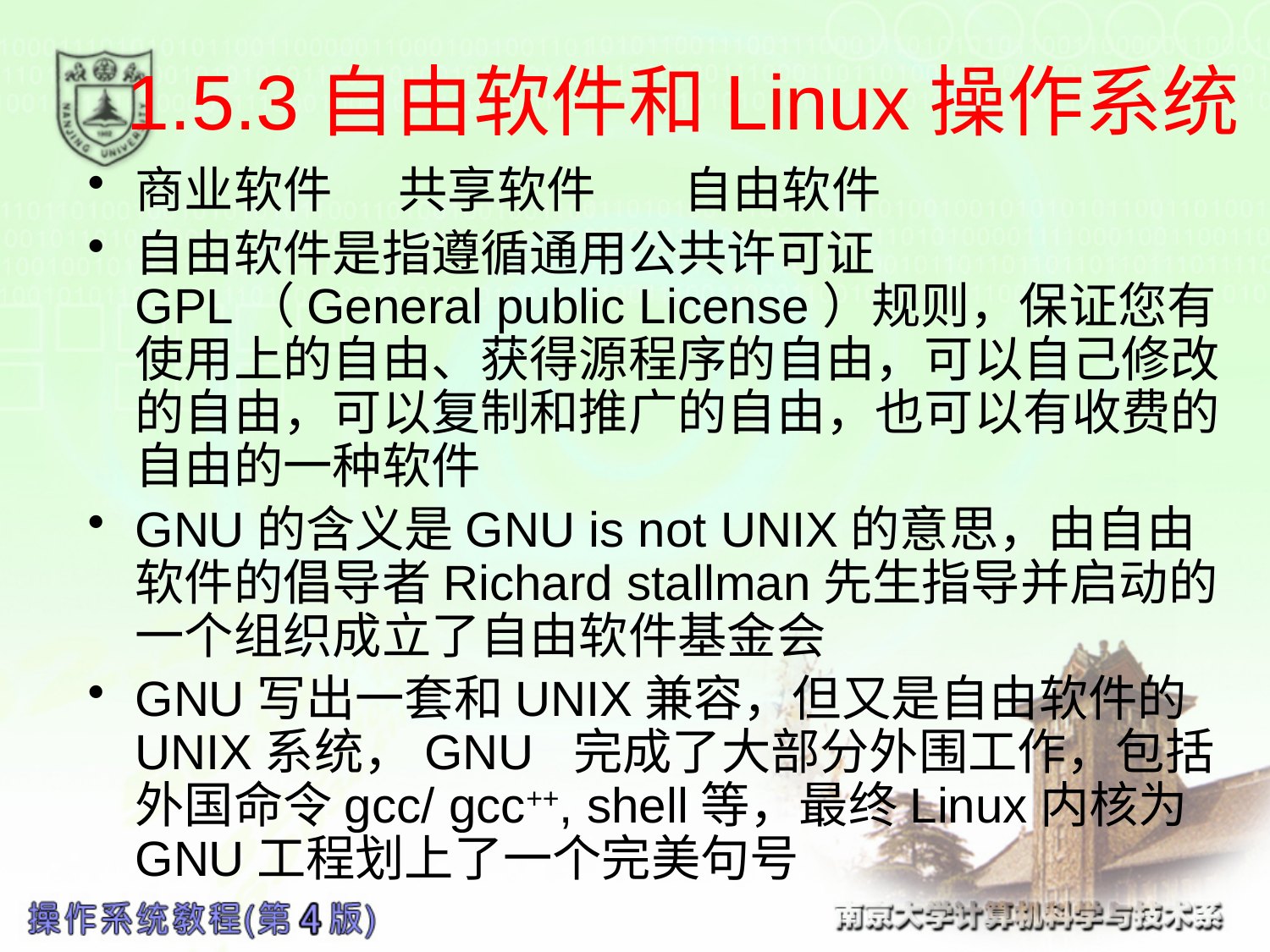

# 1.5.3自由软件和Linux操作系统
商业软件      共享软件        自由软件
自由软件是指遵循通用公共许可证GPL（General public License）规则，保证您有使用上的自由、获得源程序的自由，可以自己修改的自由，可以复制和推广的自由，也可以有收费的自由的一种软件
GNU的含义是GNU is not UNIX的意思，由自由软件的倡导者Richard stallman先生指导并启动的一个组织成立了自由软件基金会
GNU写出一套和UNIX兼容，但又是自由软件的UNIX系统，GNU  完成了大部分外围工作，包括外国命令gcc/ gcc++, shell等，最终Linux内核为GNU工程划上了一个完美句号